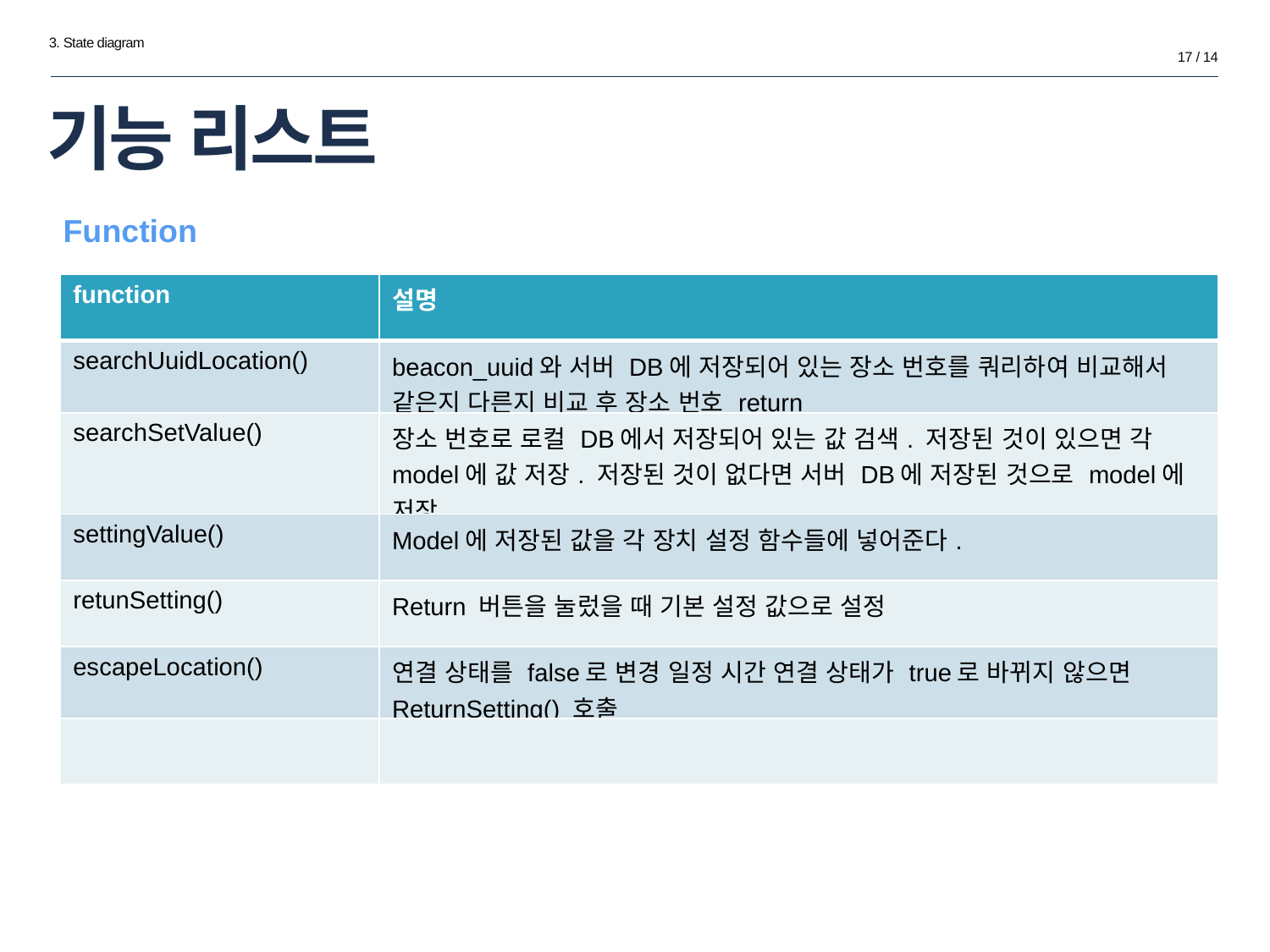

3. State diagram
17 / 14
# 기능 리스트
Function
| function | 설명 |
| --- | --- |
| searchUuidLocation() | beacon\_uuid와 서버 DB에 저장되어 있는 장소 번호를 쿼리하여 비교해서 같은지 다른지 비교 후 장소 번호 return |
| searchSetValue() | 장소 번호로 로컬 DB에서 저장되어 있는 값 검색. 저장된 것이 있으면 각 model에 값 저장. 저장된 것이 없다면 서버 DB에 저장된 것으로 model에 저장 |
| settingValue() | Model에 저장된 값을 각 장치 설정 함수들에 넣어준다. |
| retunSetting() | Return 버튼을 눌렀을 때 기본 설정 값으로 설정 |
| escapeLocation() | 연결 상태를 false로 변경 일정 시간 연결 상태가 true로 바뀌지 않으면 ReturnSetting() 호출 |
|  |  |